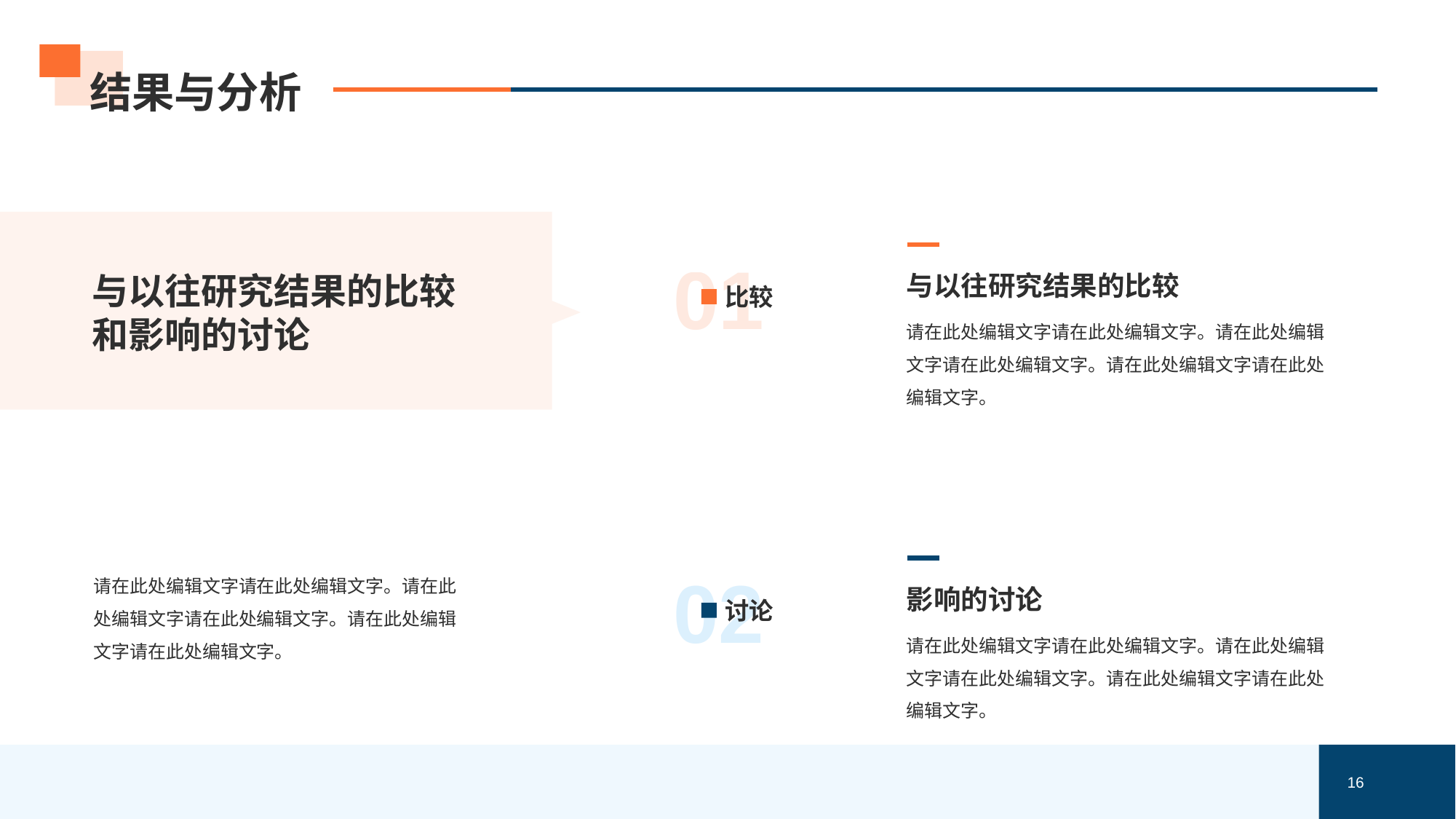

# 结果与分析

01
比较

与以往研究结果的比较
请在此处编辑文字请在此处编辑文字。请在此处编辑文字请在此处编辑文字。请在此处编辑文字请在此处编辑文字。
与以往研究结果的比较和影响的讨论
02
讨论

影响的讨论
请在此处编辑文字请在此处编辑文字。请在此处编辑文字请在此处编辑文字。请在此处编辑文字请在此处编辑文字。
请在此处编辑文字请在此处编辑文字。请在此处编辑文字请在此处编辑文字。请在此处编辑文字请在此处编辑文字。
16